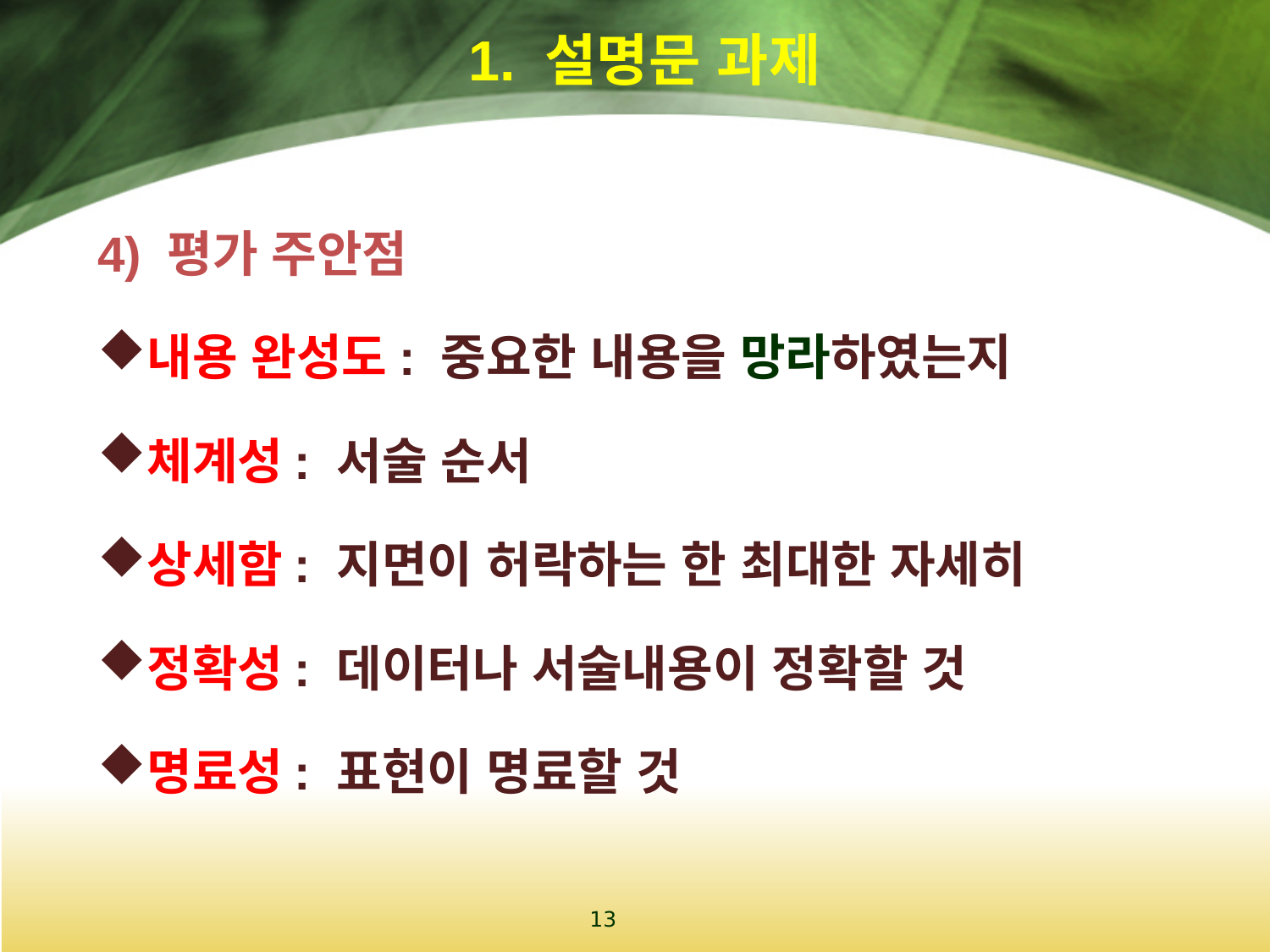

# 1. 설명문 과제
4) 평가 주안점

내용 완성도: 중요한 내용을 망라하였는지

체계성: 서술 순서

상세함: 지면이 허락하는 한 최대한 자세히

정확성: 데이터나 서술내용이 정확할 것

명료성: 표현이 명료할 것

13